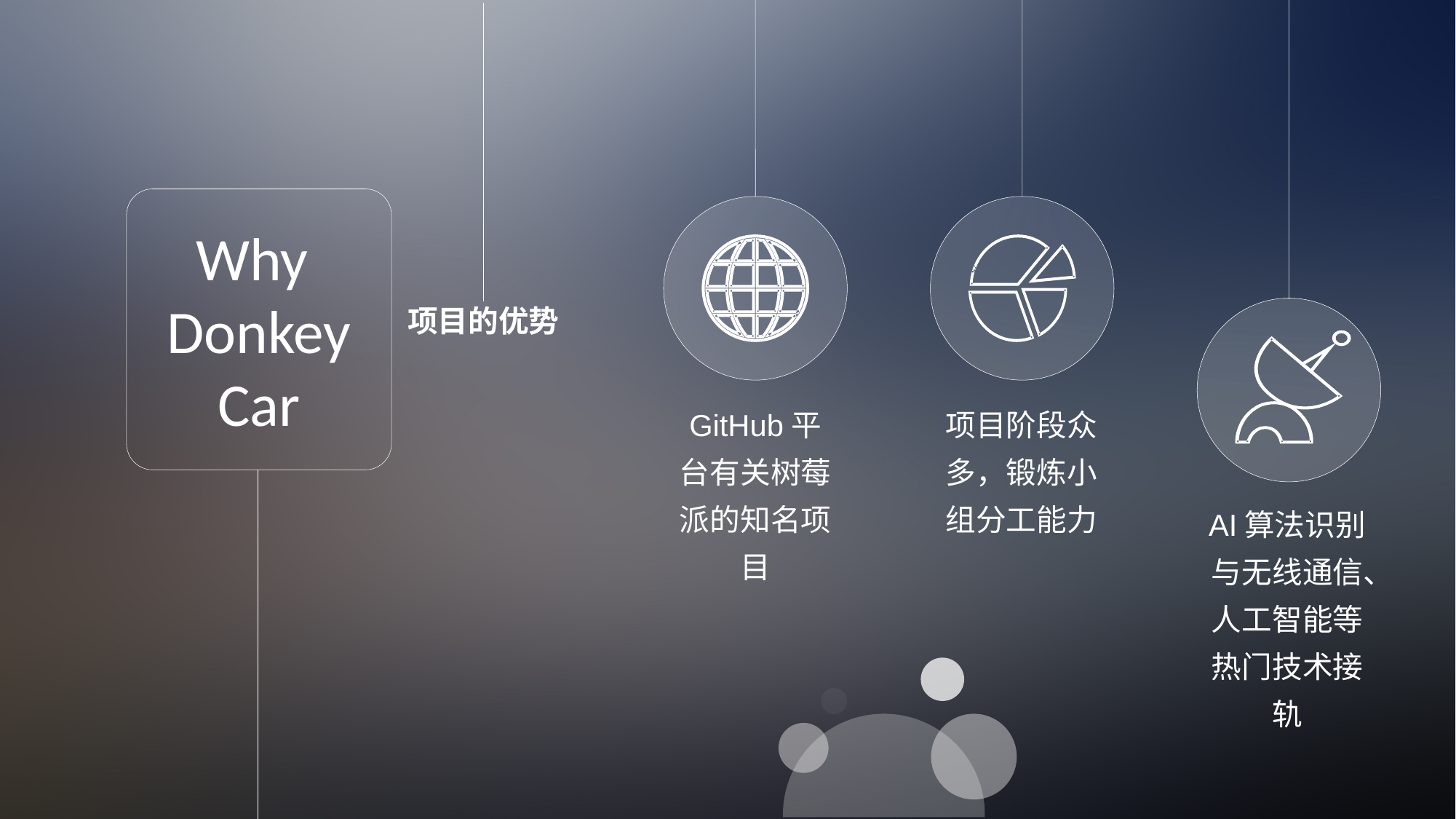

Why  Donkey
Car

项目的优势

GitHub平台有关树莓派的知名项目
项目阶段众多，锻炼小组分工能力
AI算法识别与无线通信、人工智能等热门技术接轨